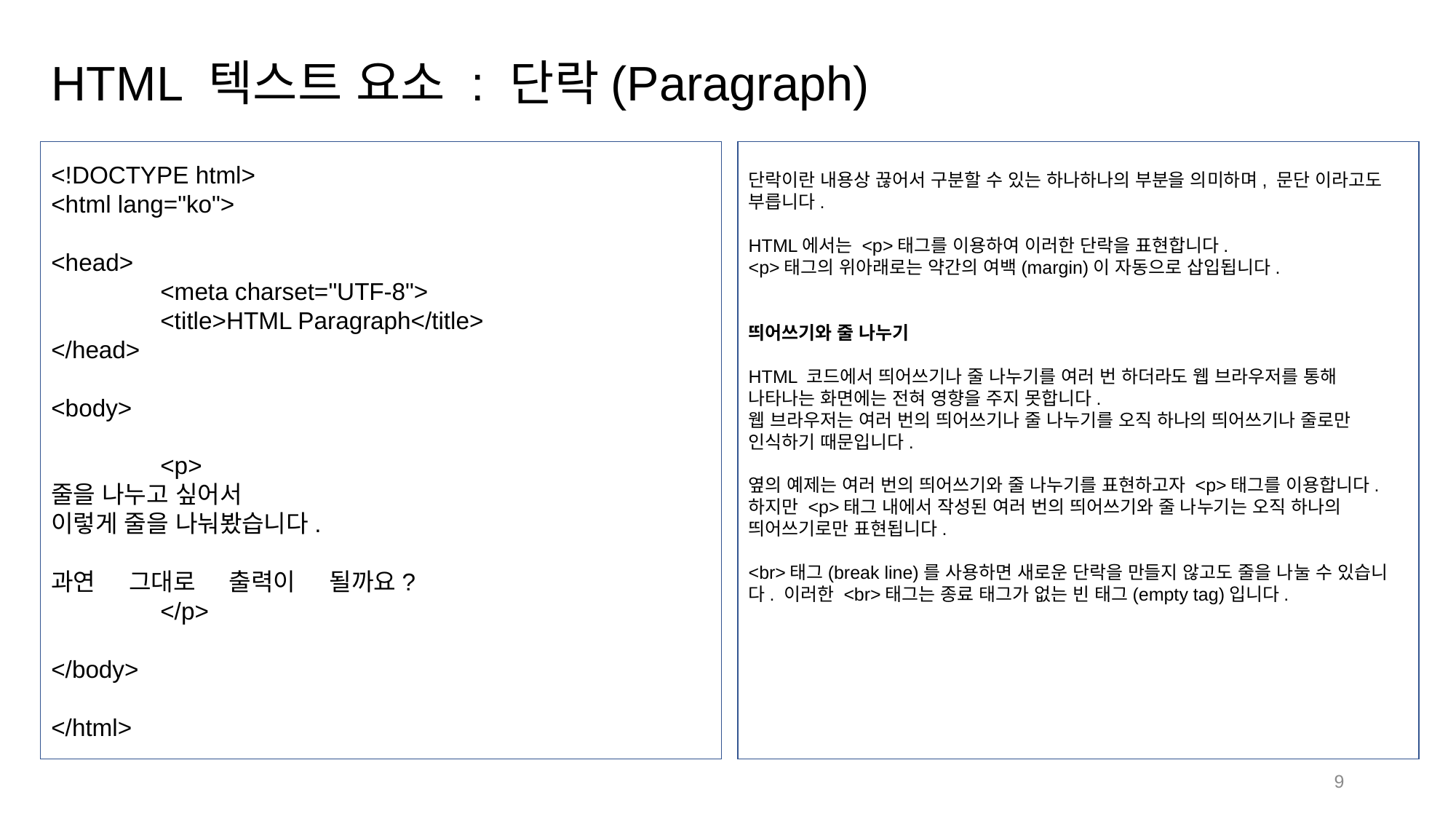

# HTML 텍스트 요소 : 단락(Paragraph)
<!DOCTYPE html>
<html lang="ko">

<head>
	<meta charset="UTF-8">
	<title>HTML Paragraph</title>
</head>

<body>

	<p>
줄을 나누고 싶어서
이렇게 줄을 나눠봤습니다.

과연     그대로     출력이     될까요?
	</p>

</body>

</html>

단락이란 내용상 끊어서 구분할 수 있는 하나하나의 부분을 의미하며, 문단 이라고도 부릅니다.

HTML에서는 <p>태그를 이용하여 이러한 단락을 표현합니다.
<p>태그의 위아래로는 약간의 여백(margin)이 자동으로 삽입됩니다.

띄어쓰기와 줄 나누기

HTML 코드에서 띄어쓰기나 줄 나누기를 여러 번 하더라도 웹 브라우저를 통해 나타나는 화면에는 전혀 영향을 주지 못합니다.
웹 브라우저는 여러 번의 띄어쓰기나 줄 나누기를 오직 하나의 띄어쓰기나 줄로만 인식하기 때문입니다.

옆의 예제는 여러 번의 띄어쓰기와 줄 나누기를 표현하고자 <p>태그를 이용합니다. 하지만 <p>태그 내에서 작성된 여러 번의 띄어쓰기와 줄 나누기는 오직 하나의 띄어쓰기로만 표현됩니다.

<br>태그(break line)를 사용하면 새로운 단락을 만들지 않고도 줄을 나눌 수 있습니다. 이러한 <br>태그는 종료 태그가 없는 빈 태그(empty tag)입니다.

9